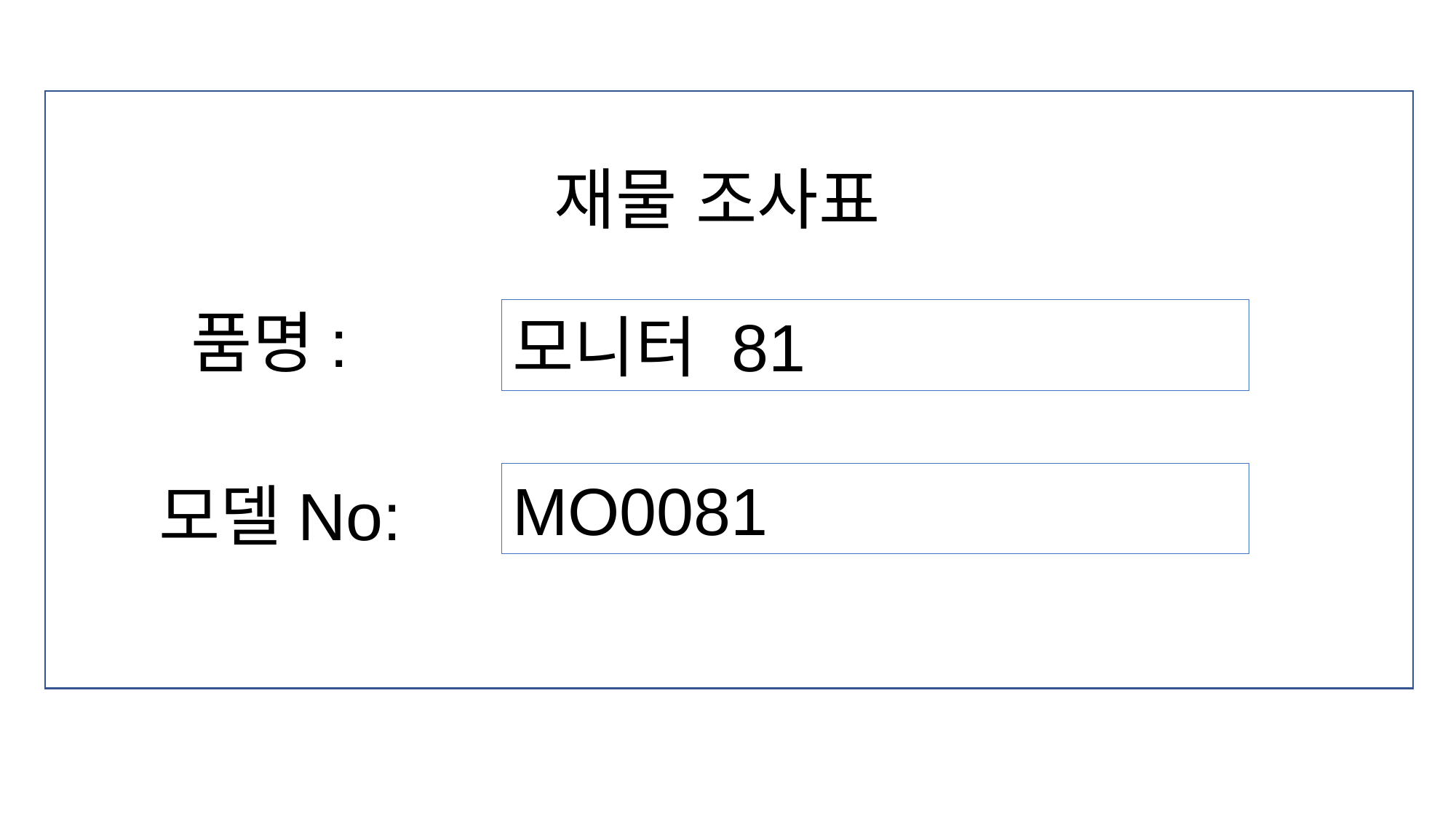

재물 조사표
품명:
모니터 81
MO0081
모델No: